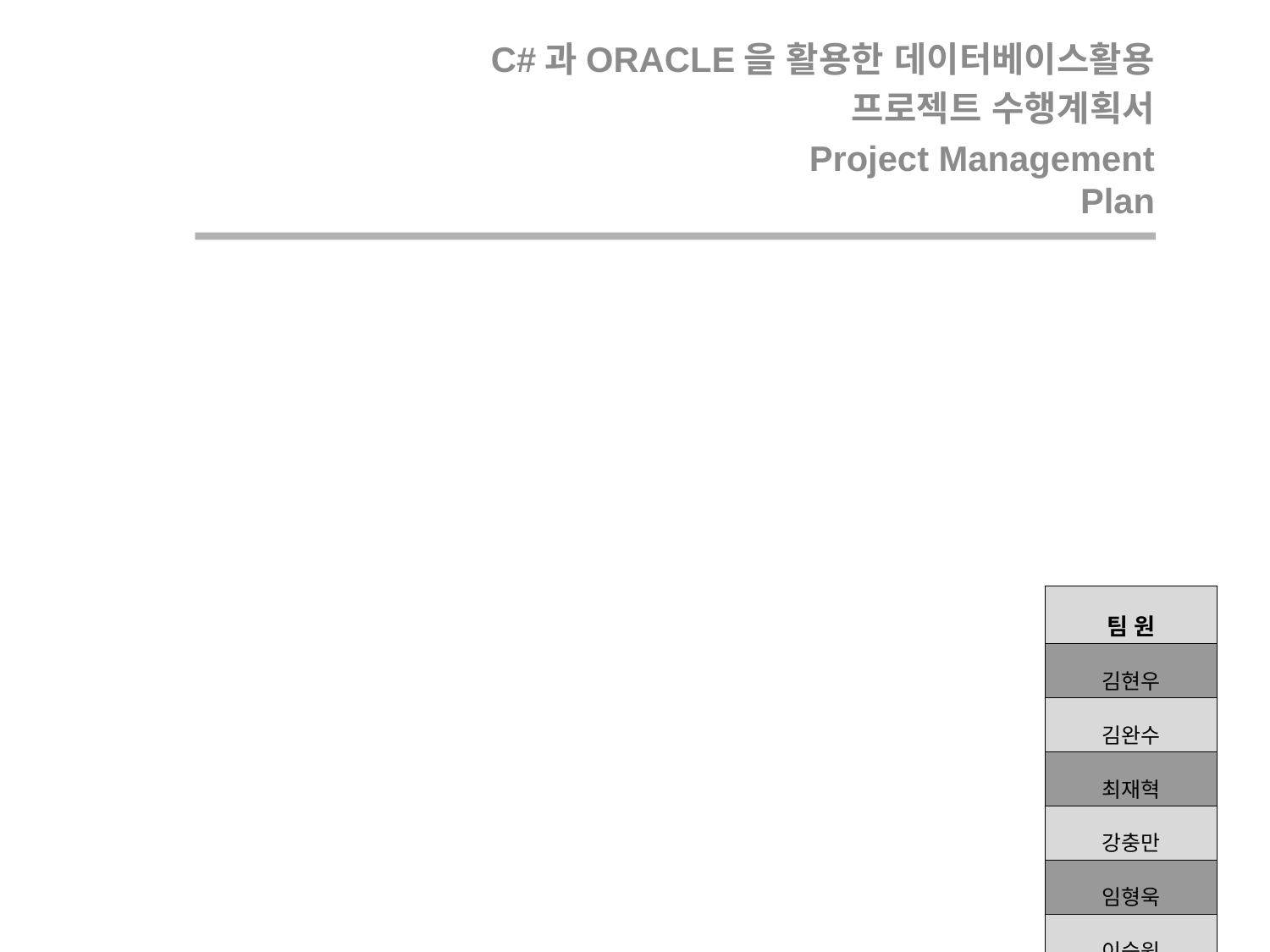

C#과ORACLE을 활용한 데이터베이스활용
			 	 프로젝트 수행계획서
						 Project Management Plan

| 팀 원 |
| --- |
| 김현우 |
| 김완수 |
| 최재혁 |
| 강충만 |
| 임형욱 |
| 이승원 |